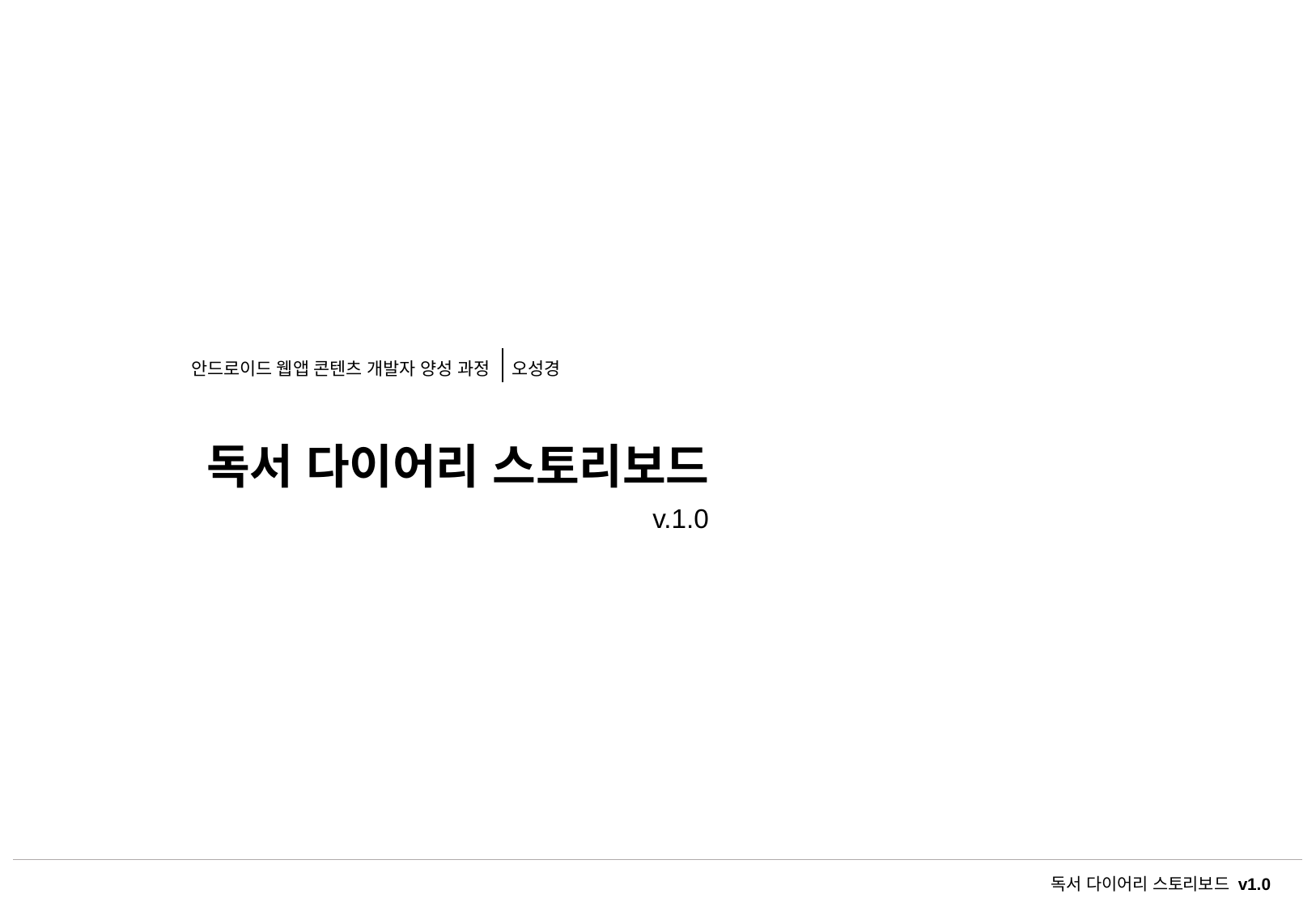

| 안드로이드 웹앱 콘텐츠 개발자 양성 과정 | 오성경 |
| --- | --- |
독서 다이어리 스토리보드
v.1.0